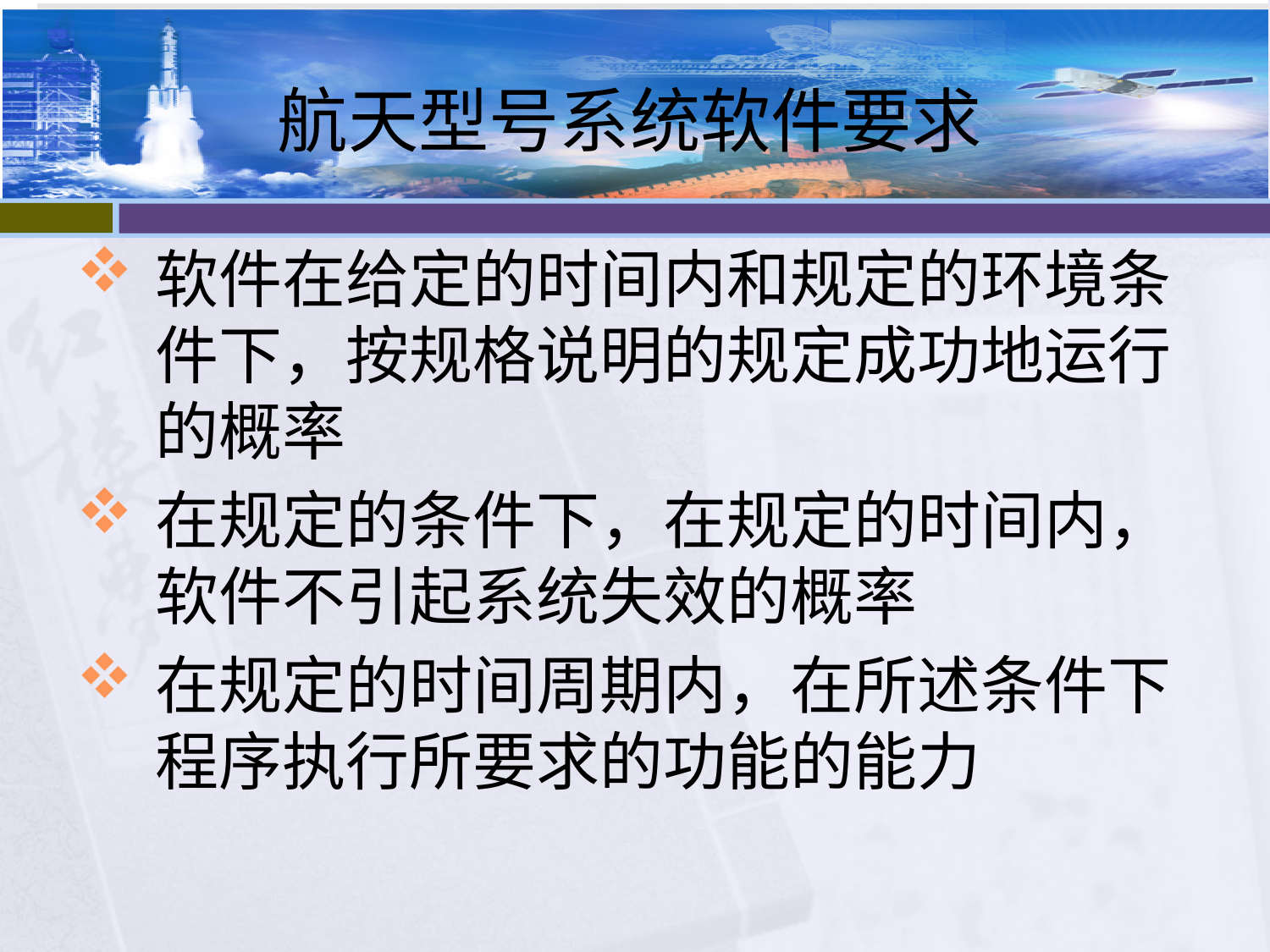

# 航天型号系统软件要求

软件在给定的时间内和规定的环境条件下，按规格说明的规定成功地运行的概率
在规定的条件下，在规定的时间内，软件不引起系统失效的概率
在规定的时间周期内，在所述条件下程序执行所要求的功能的能力